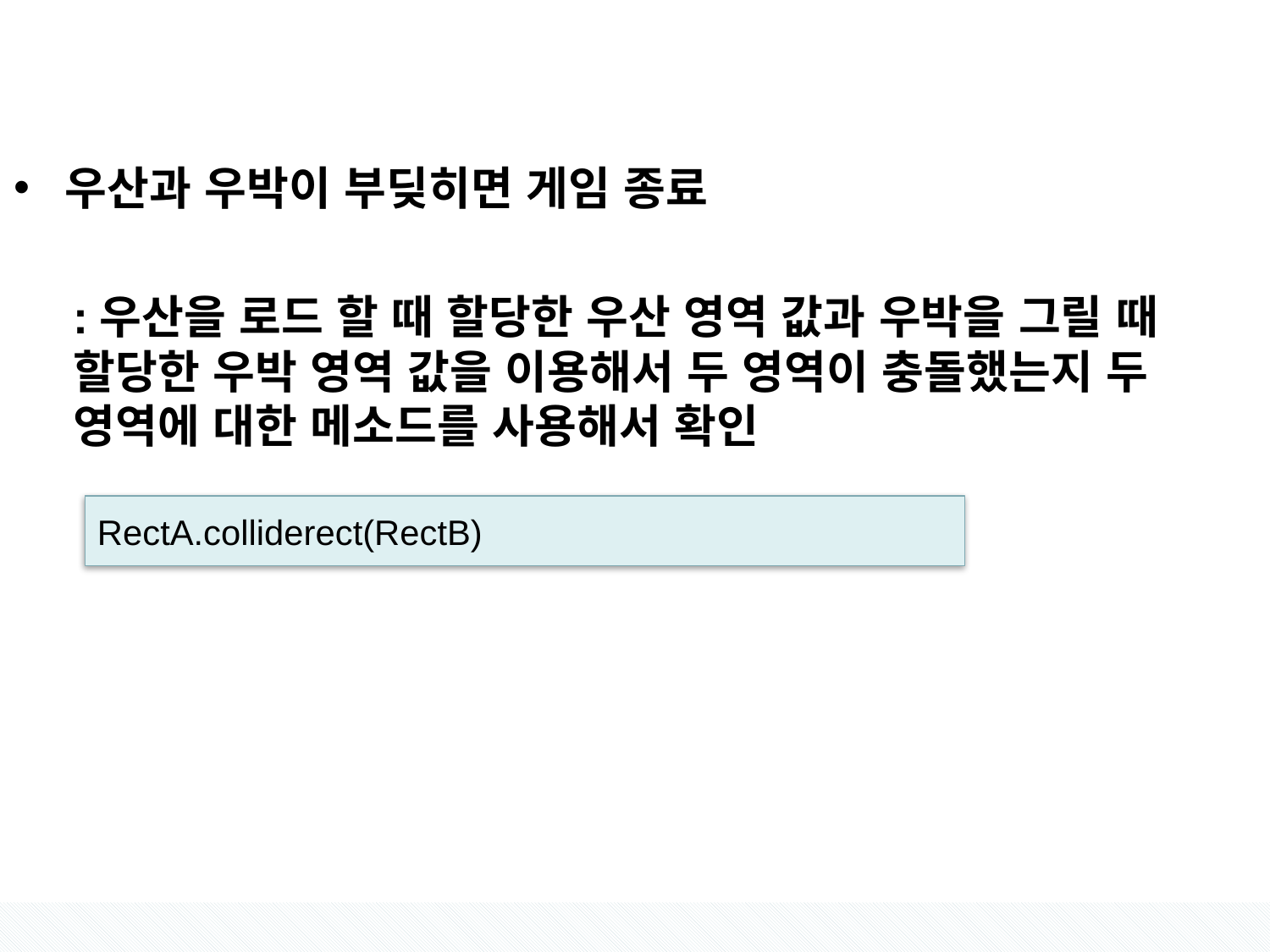

#
우산과 우박이 부딪히면 게임 종료

:우산을 로드 할 때 할당한 우산 영역 값과 우박을 그릴 때 할당한 우박 영역 값을 이용해서 두 영역이 충돌했는지 두 영역에 대한 메소드를 사용해서 확인
RectA.colliderect(RectB)